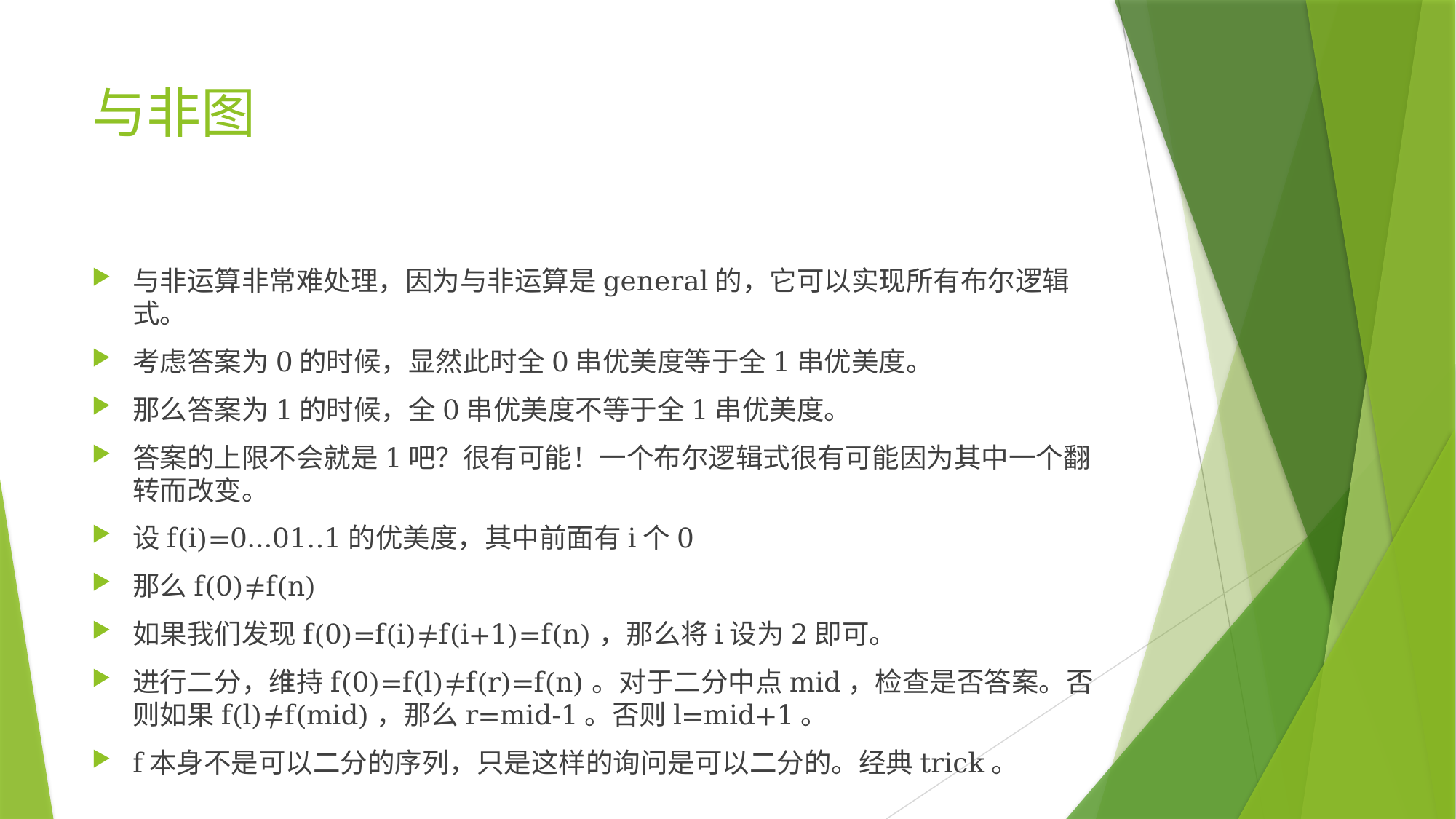

# 与非图
与非运算非常难处理，因为与非运算是general的，它可以实现所有布尔逻辑式。
考虑答案为0的时候，显然此时全0串优美度等于全1串优美度。
那么答案为1的时候，全0串优美度不等于全1串优美度。
答案的上限不会就是1吧？很有可能！一个布尔逻辑式很有可能因为其中一个翻转而改变。
设f(i)=0…01..1的优美度，其中前面有i个0
那么f(0)≠f(n)
如果我们发现f(0)=f(i)≠f(i+1)=f(n)，那么将i设为2即可。
进行二分，维持f(0)=f(l)≠f(r)=f(n)。对于二分中点mid，检查是否答案。否则如果f(l)≠f(mid)，那么r=mid-1。否则l=mid+1。
f本身不是可以二分的序列，只是这样的询问是可以二分的。经典trick。